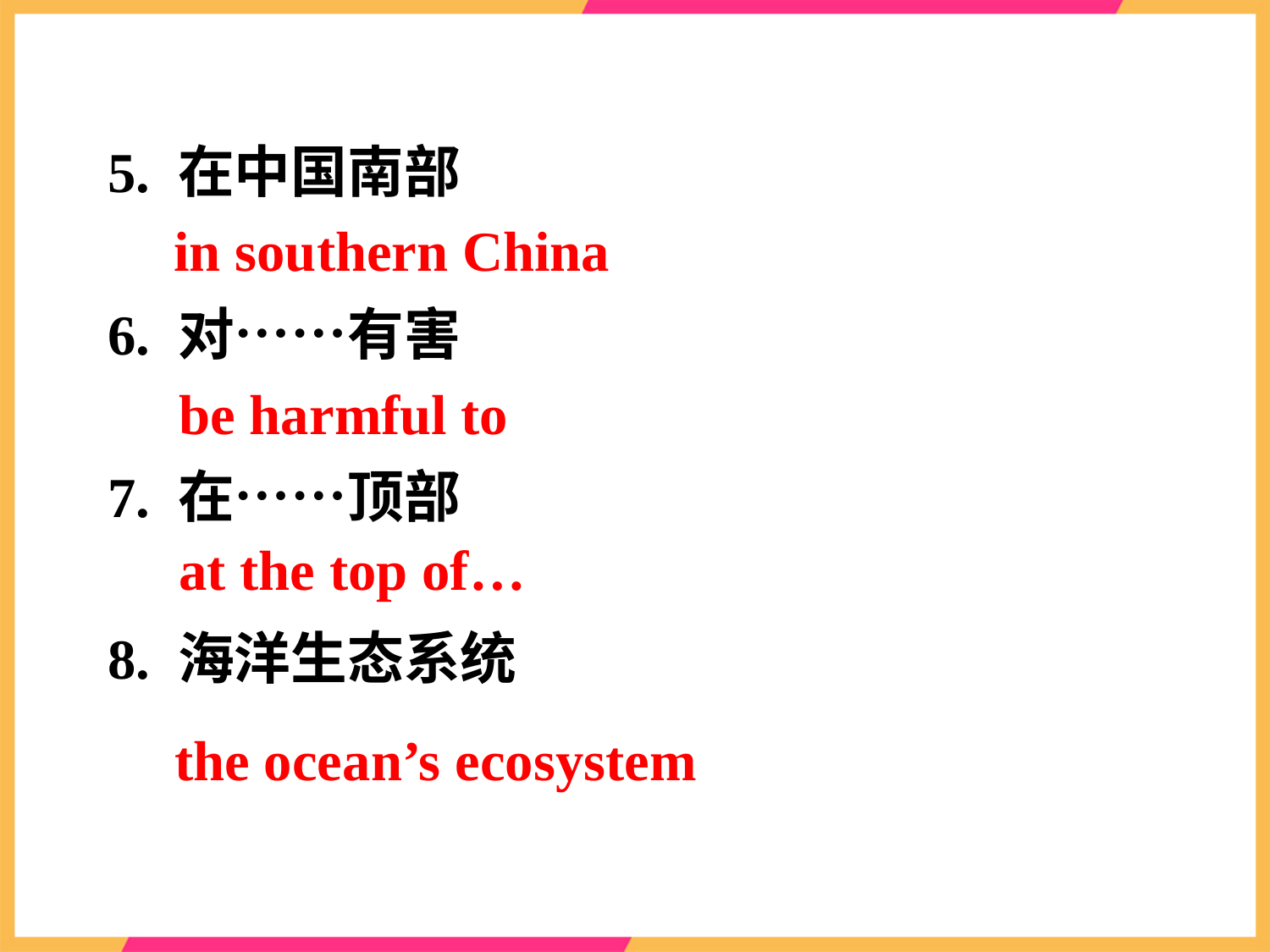

5. 在中国南部

6. 对……有害

7. 在……顶部

8. 海洋生态系统
in southern China
be harmful to
at the top of…
the ocean’s ecosystem